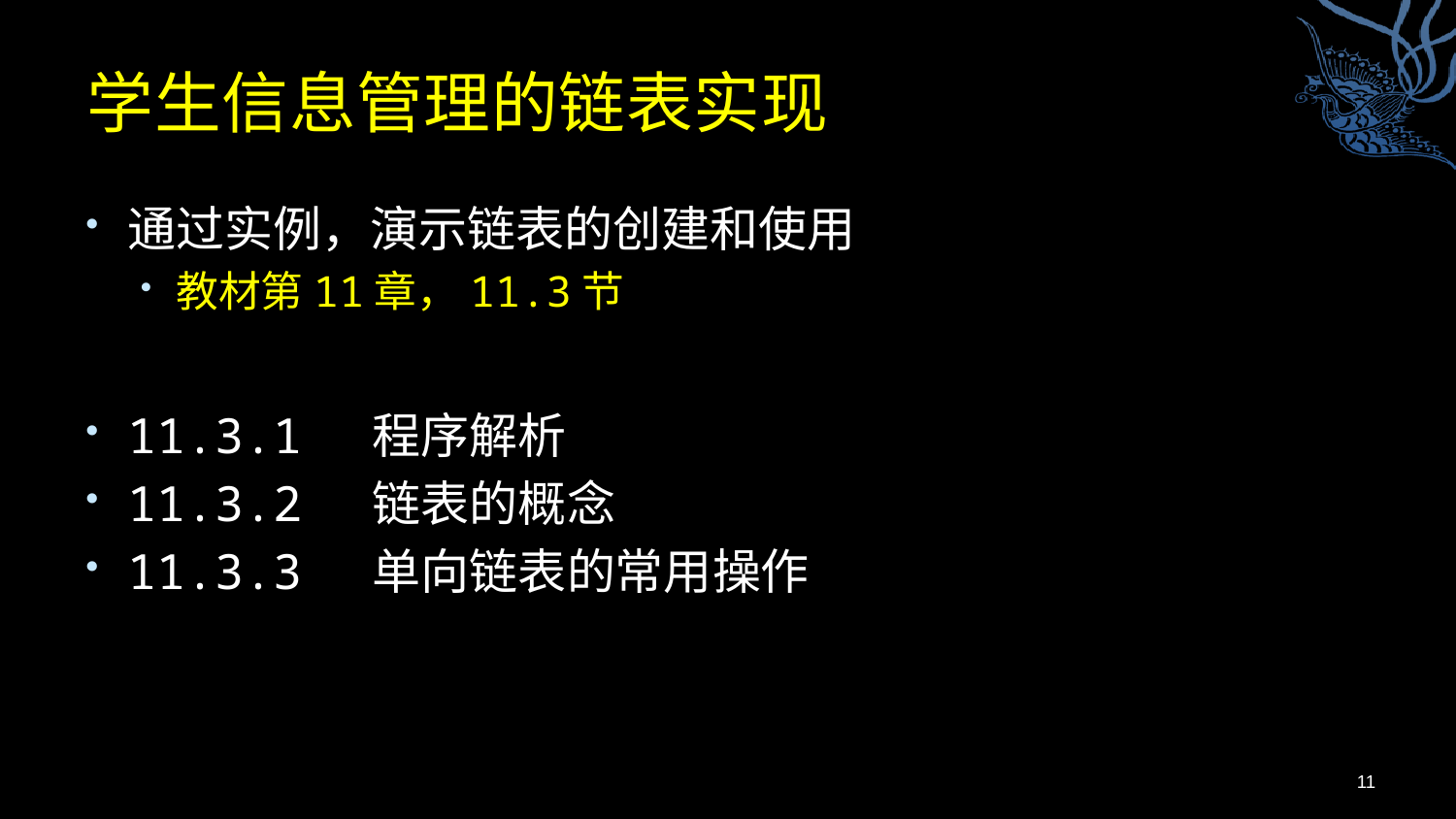

# 学生信息管理的链表实现
通过实例，演示链表的创建和使用
教材第11章，11.3节

11.3.1  程序解析
11.3.2  链表的概念
11.3.3  单向链表的常用操作

11